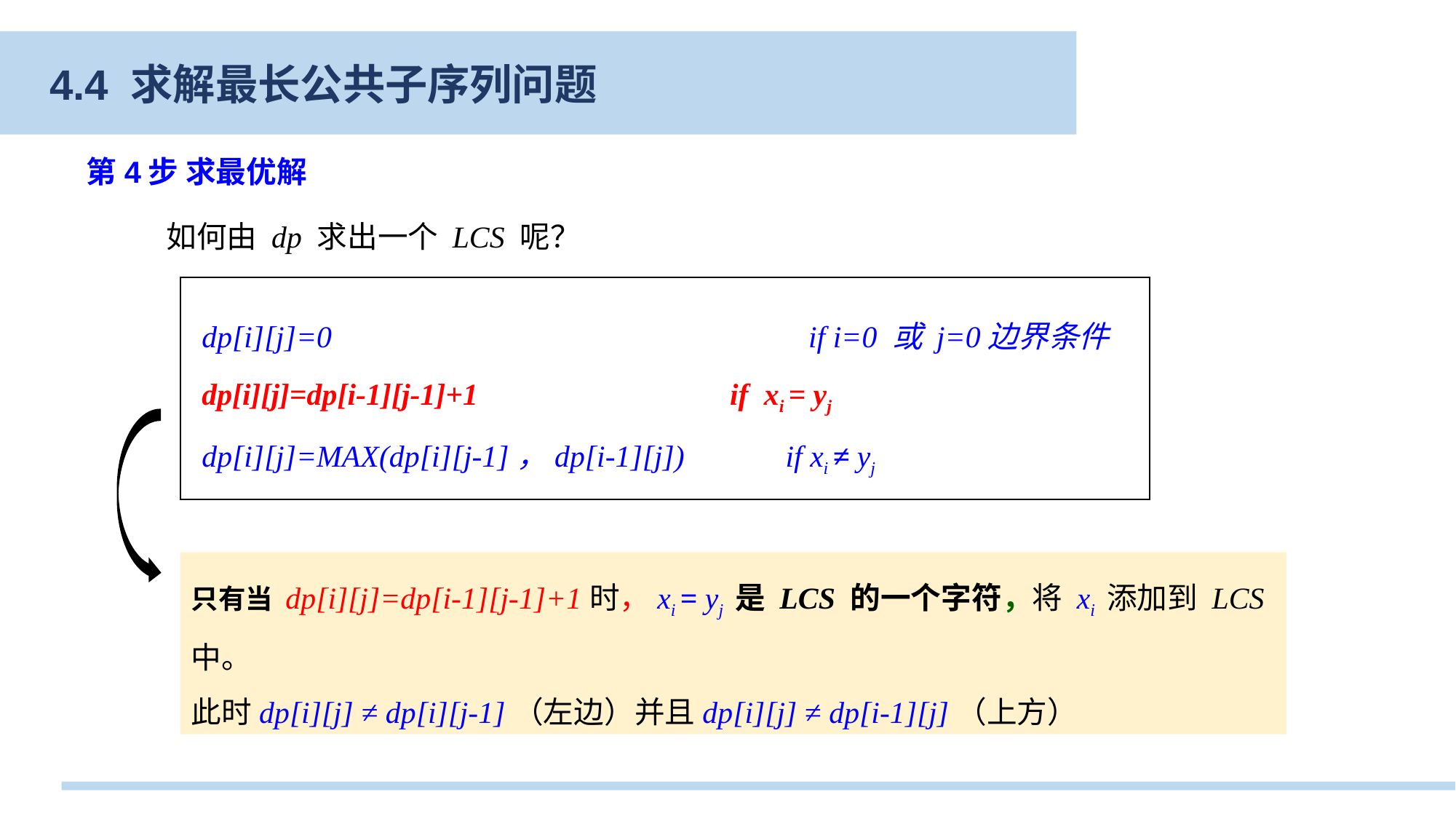

4.4 求解最长公共子序列问题
第4步 求最优解
如何由 dp 求出一个 LCS 呢？
dp[i][j]=0				        if i=0 或 j=0边界条件
dp[i][j]=dp[i-1][j-1]+1		            if  xi = yj
dp[i][j]=MAX(dp[i][j-1]，dp[i-1][j])	     if xi ≠ yj

只有当 dp[i][j]=dp[i-1][j-1]+1时，xi = yj 是 LCS 的一个字符，将 xi 添加到 LCS中。
此时dp[i][j] ≠ dp[i][j-1]（左边）并且dp[i][j] ≠ dp[i-1][j]（上方）